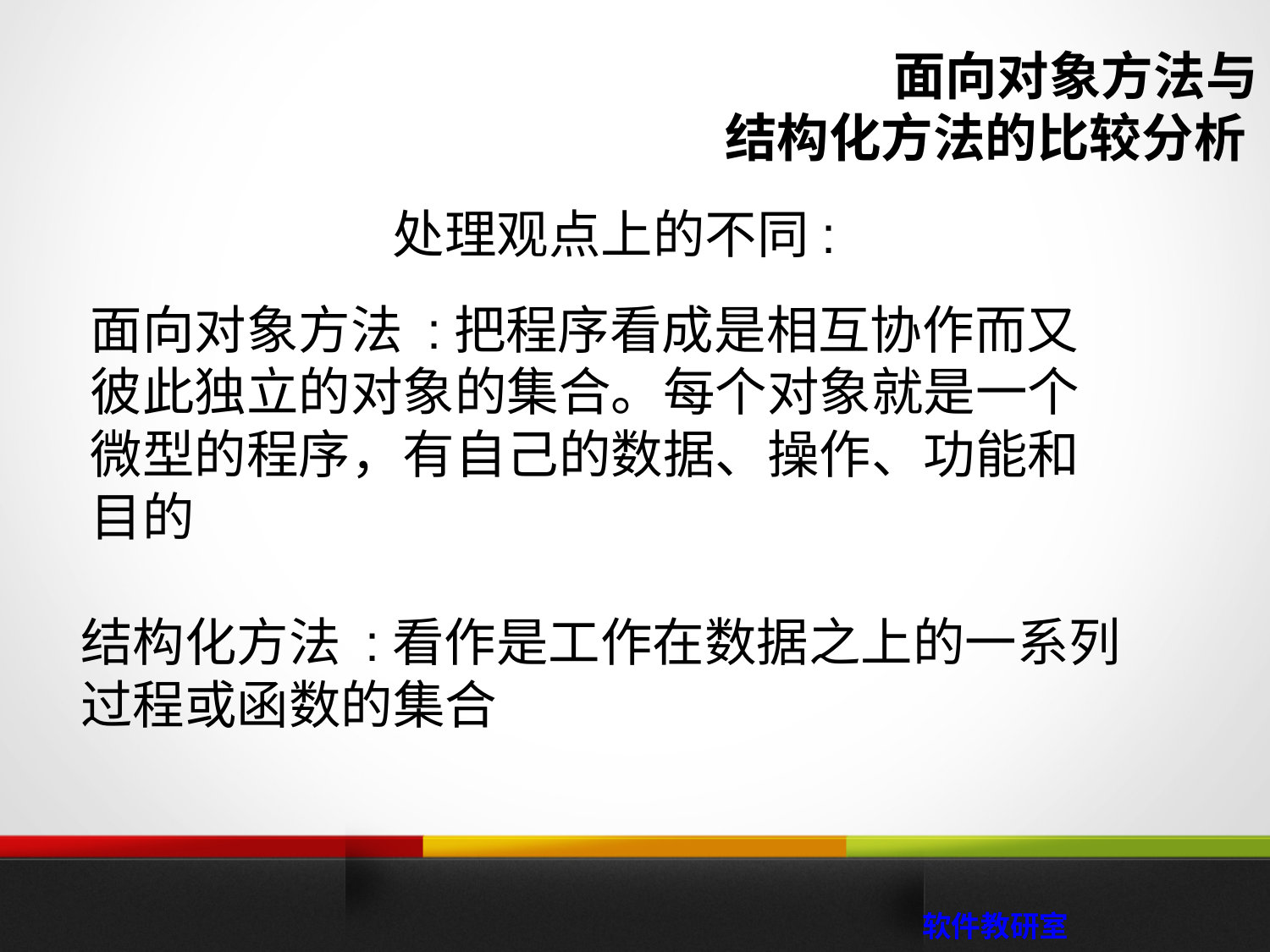

面向对象方法与
结构化方法的比较分析
# 处理观点上的不同:

面向对象方法 :把程序看成是相互协作而又彼此独立的对象的集合。每个对象就是一个微型的程序，有自己的数据、操作、功能和目的
结构化方法 :看作是工作在数据之上的一系列过程或函数的集合
                                     软件教研室